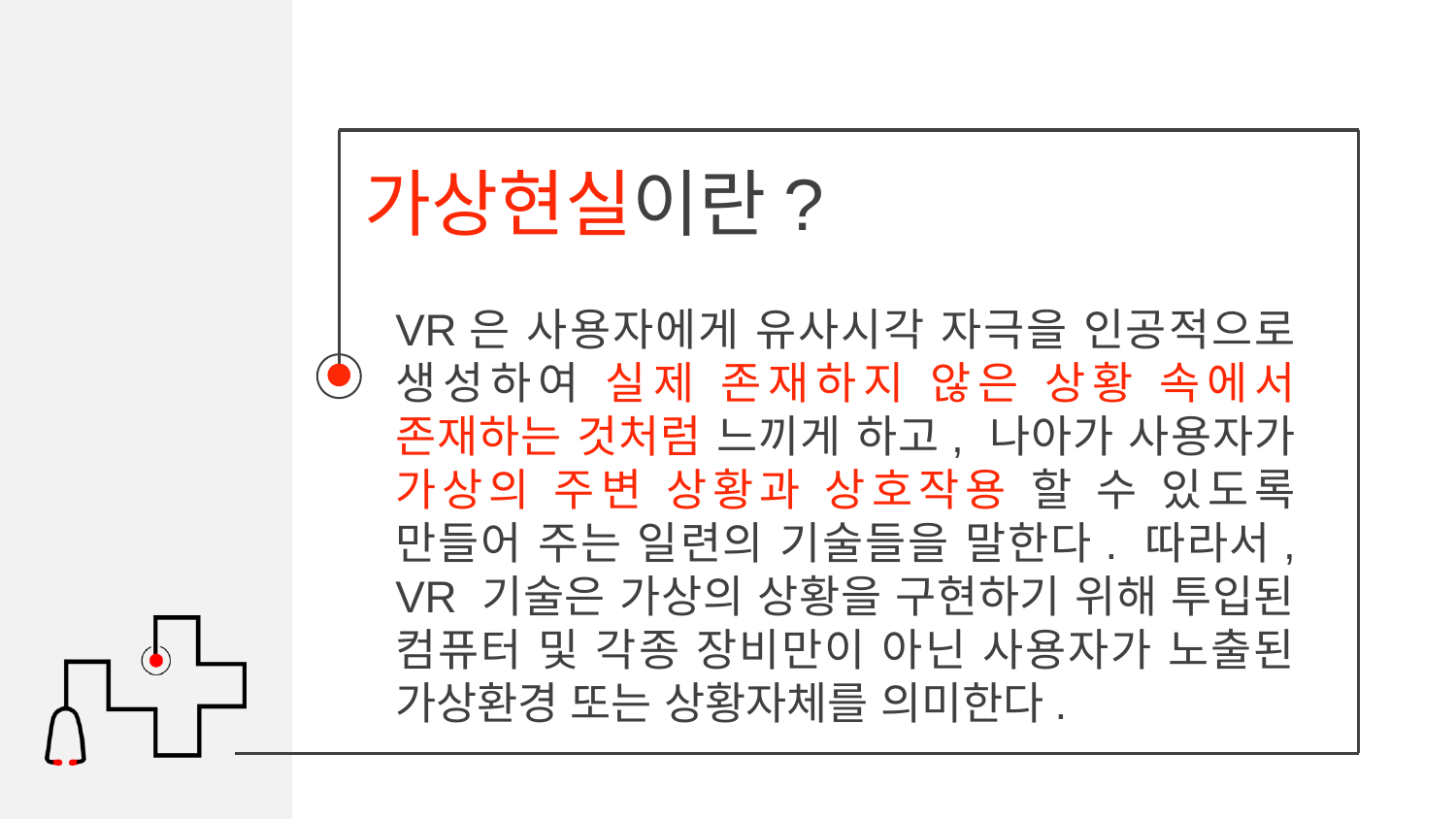

가상현실이란?
VR은 사용자에게 유사시각 자극을 인공적으로 생성하여 실제 존재하지 않은 상황 속에서 존재하는 것처럼 느끼게 하고, 나아가 사용자가 가상의 주변 상황과 상호작용 할 수 있도록 만들어 주는 일련의 기술들을 말한다. 따라서, VR 기술은 가상의 상황을 구현하기 위해 투입된 컴퓨터 및 각종 장비만이 아닌 사용자가 노출된 가상환경 또는 상황자체를 의미한다.